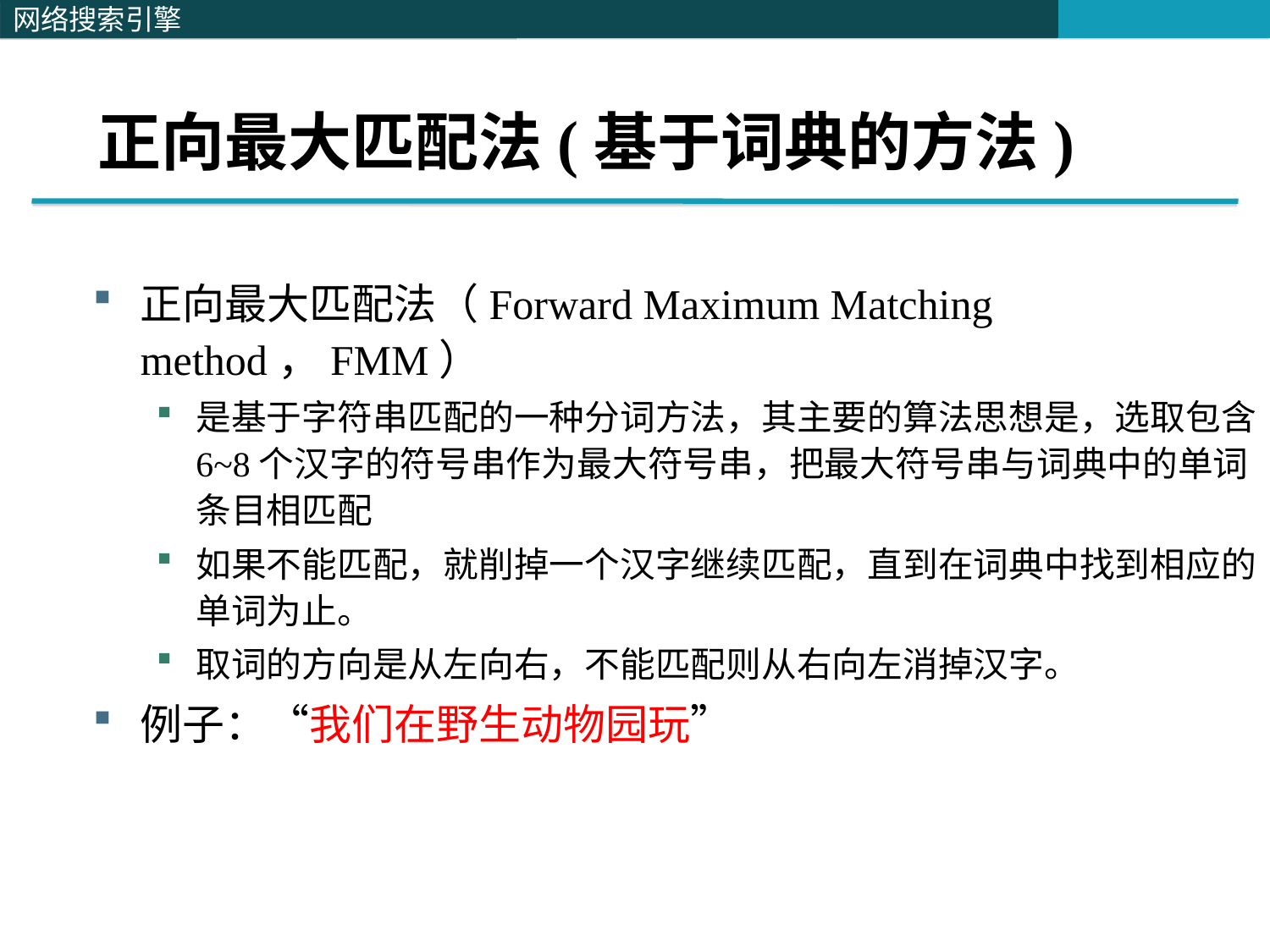

# 正向最大匹配法(基于词典的方法)
正向最大匹配法（Forward Maximum Matching method，FMM）
是基于字符串匹配的一种分词方法，其主要的算法思想是，选取包含6~8个汉字的符号串作为最大符号串，把最大符号串与词典中的单词条目相匹配
如果不能匹配，就削掉一个汉字继续匹配，直到在词典中找到相应的单词为止。
取词的方向是从左向右，不能匹配则从右向左消掉汉字。
例子：“我们在野生动物园玩”